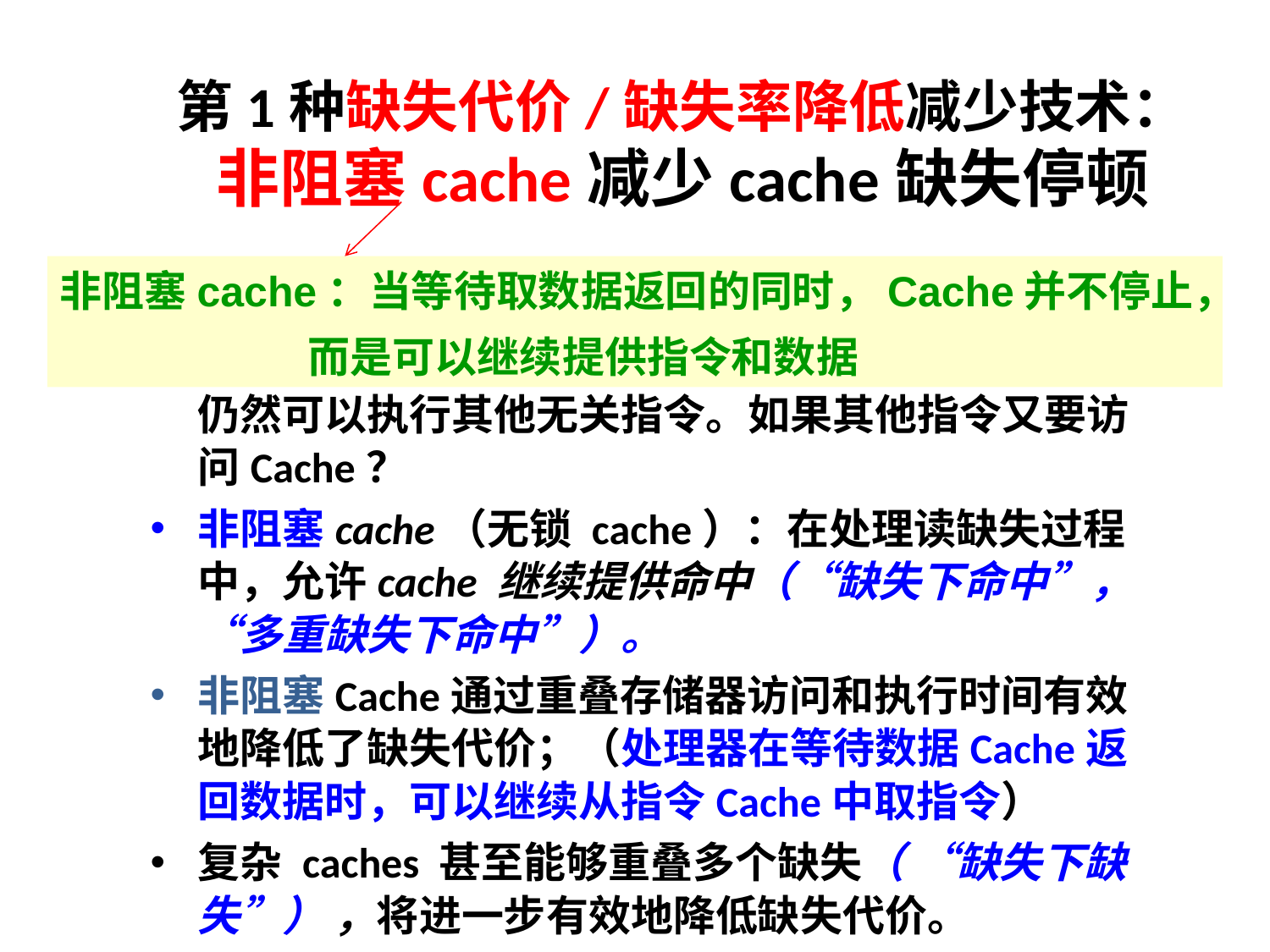

# 第1种缺失代价/缺失率降低减少技术： 非阻塞cache减少cache缺失停顿
非阻塞cache：当等待取数据返回的同时，Cache并不停止，
                         而是可以继续提供指令和数据
方法---减少缺失代价
乱序执行的流水线处理器，在Cache缺失停顿时，仍然可以执行其他无关指令。如果其他指令又要访问Cache？
非阻塞cache（无锁 cache）：在处理读缺失过程中，允许cache 继续提供命中（“缺失下命中”，“多重缺失下命中”）。
非阻塞Cache通过重叠存储器访问和执行时间有效地降低了缺失代价；（处理器在等待数据Cache返回数据时，可以继续从指令Cache中取指令）
复杂 caches 甚至能够重叠多个缺失（ “缺失下缺失”） ，将进一步有效地降低缺失代价。
61